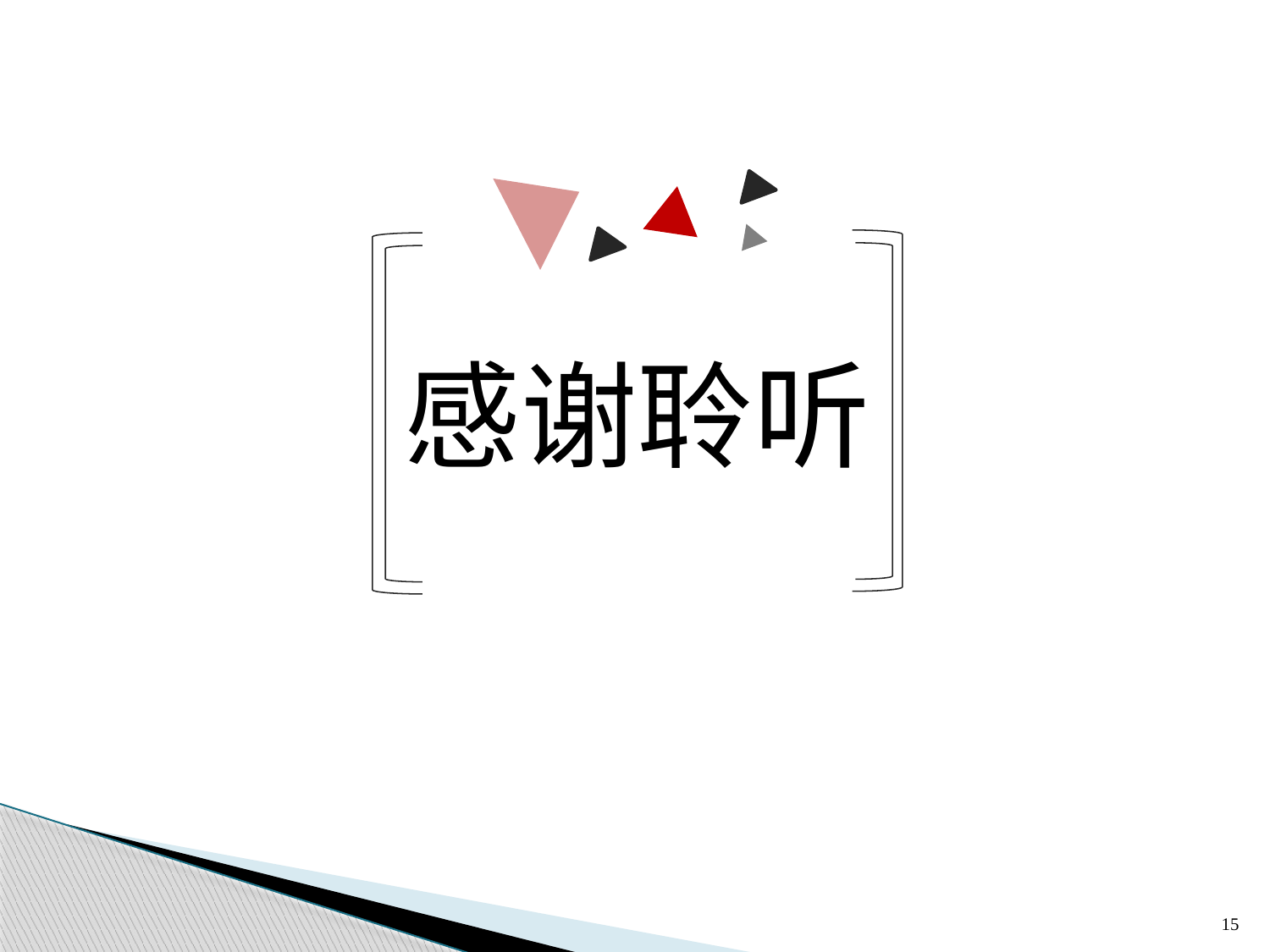

7.8 深度探索 —— 7.8.2 派生类对象的内存布局

感谢聆听
15